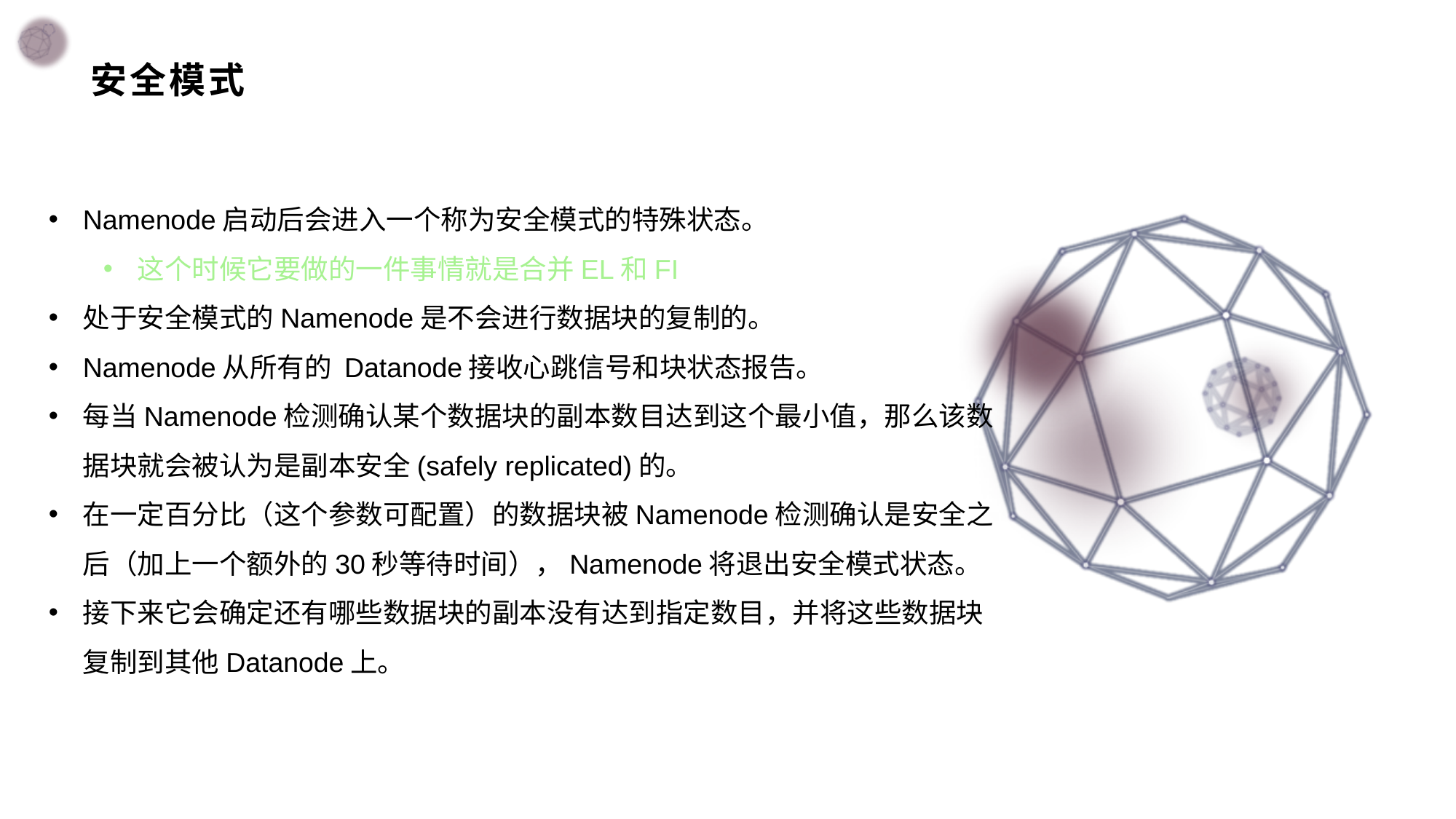

# 安全模式
Namenode启动后会进入一个称为安全模式的特殊状态。
这个时候它要做的一件事情就是合并EL和FI
处于安全模式的Namenode是不会进行数据块的复制的。
Namenode从所有的 Datanode接收心跳信号和块状态报告。
每当Namenode检测确认某个数据块的副本数目达到这个最小值，那么该数据块就会被认为是副本安全(safely replicated)的。
在一定百分比（这个参数可配置）的数据块被Namenode检测确认是安全之后（加上一个额外的30秒等待时间），Namenode将退出安全模式状态。
接下来它会确定还有哪些数据块的副本没有达到指定数目，并将这些数据块复制到其他Datanode上。